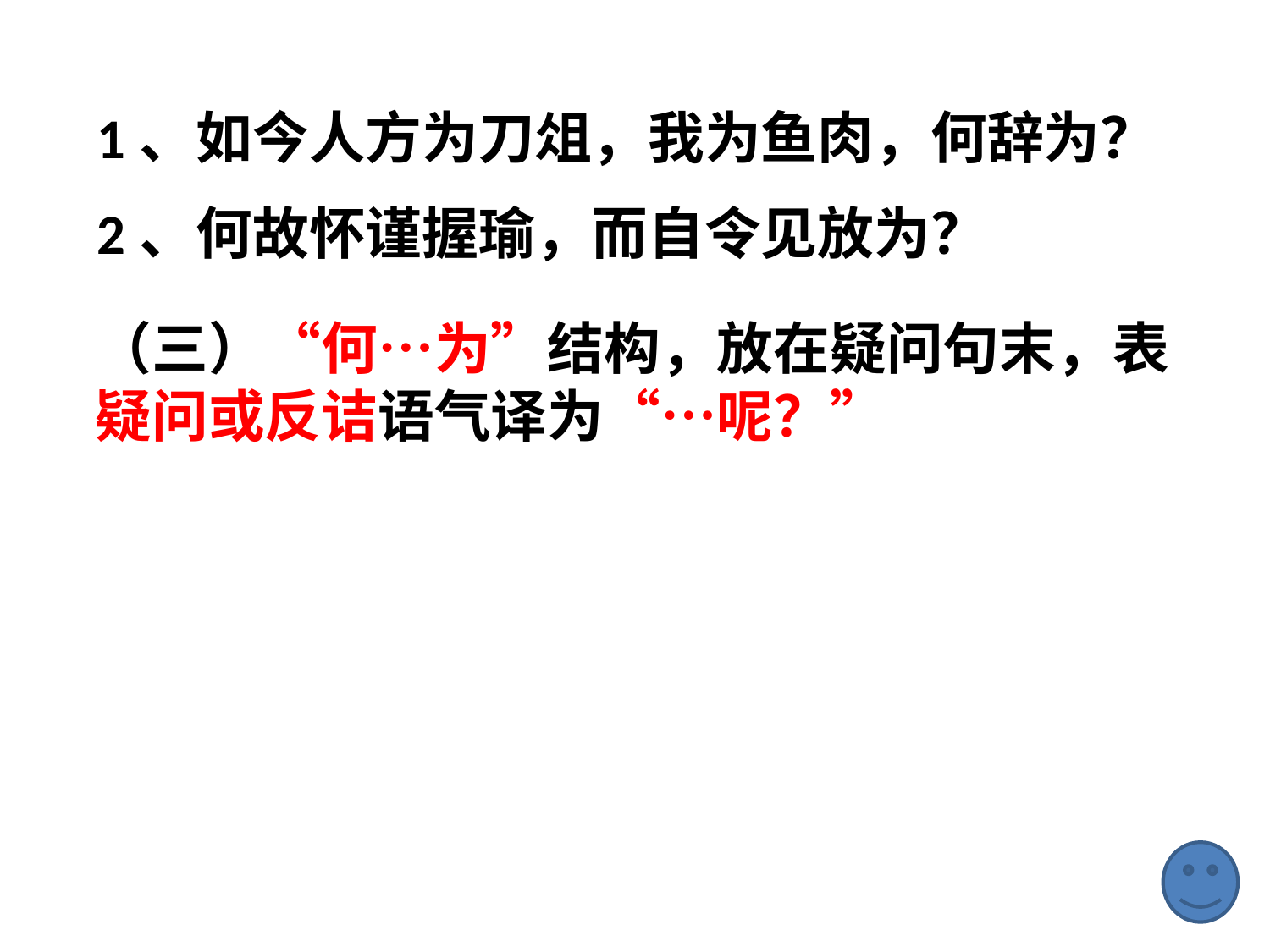

1、如今人方为刀俎，我为鱼肉，何辞为？
2、何故怀谨握瑜，而自令见放为？
（三）“何…为”结构，放在疑问句末，表疑问或反诘语气译为“…呢？”